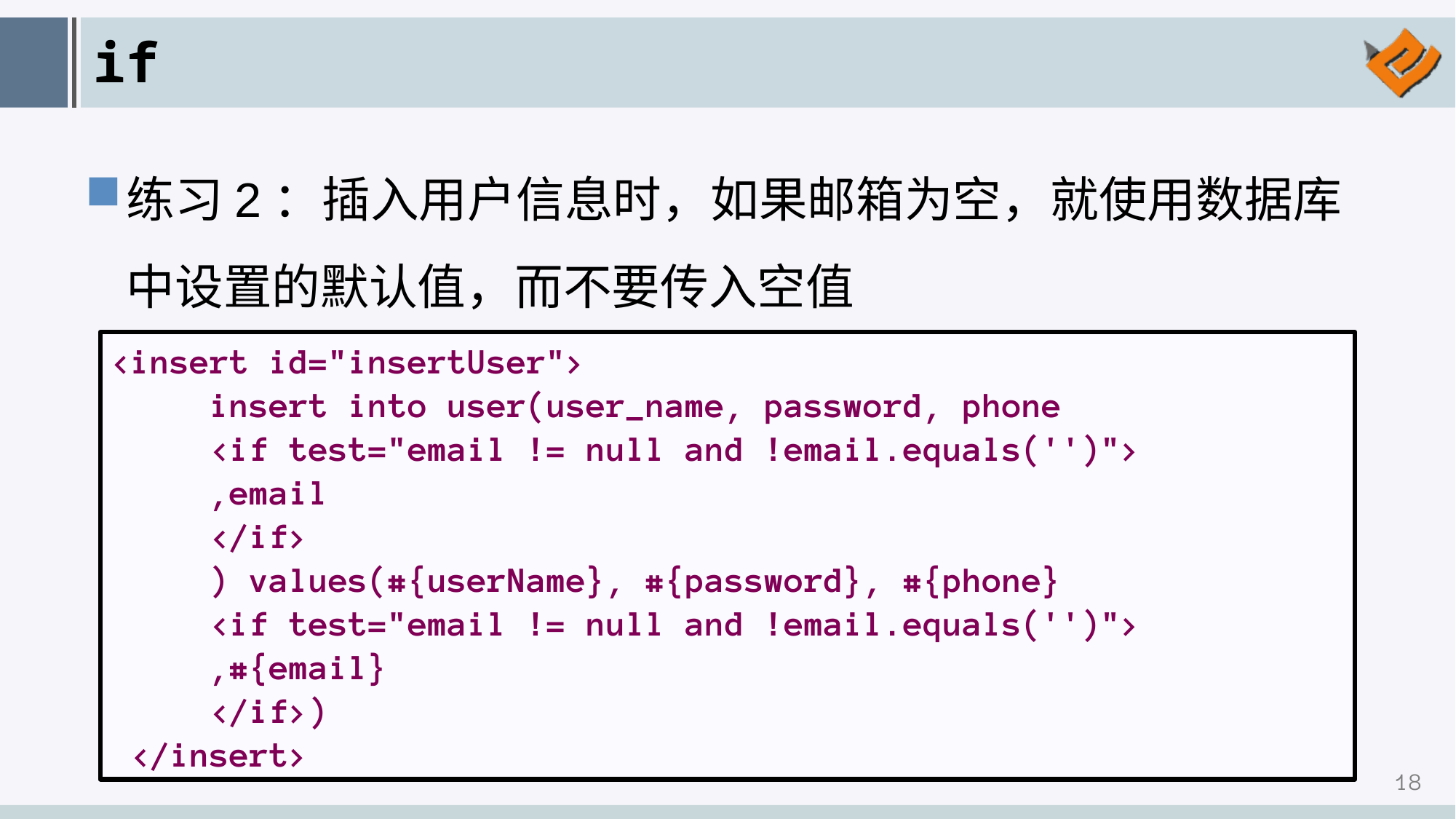

# if
练习2：插入用户信息时，如果邮箱为空，就使用数据库中设置的默认值，而不要传入空值
<insert id="insertUser">
     insert into user(user_name, password, phone
     <if test="email != null and !email.equals('')">
     ,email
     </if>
     ) values(#{userName}, #{password}, #{phone}
     <if test="email != null and !email.equals('')">
     ,#{email}
     </if>)
 </insert>